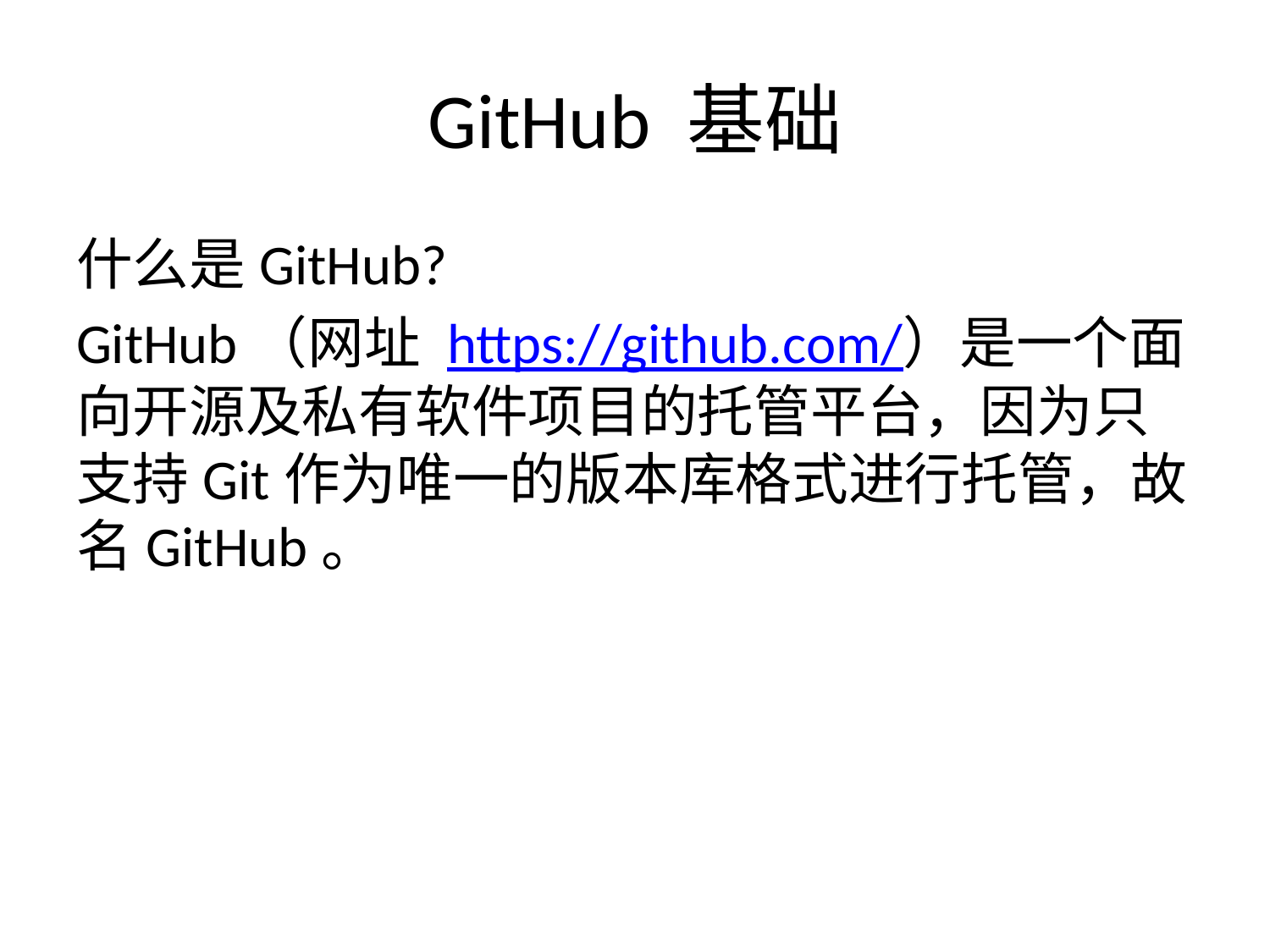

# GitHub 基础
什么是GitHub?
GitHub（网址 https://github.com/）是一个面向开源及私有软件项目的托管平台，因为只支持Git作为唯一的版本库格式进行托管，故名GitHub。